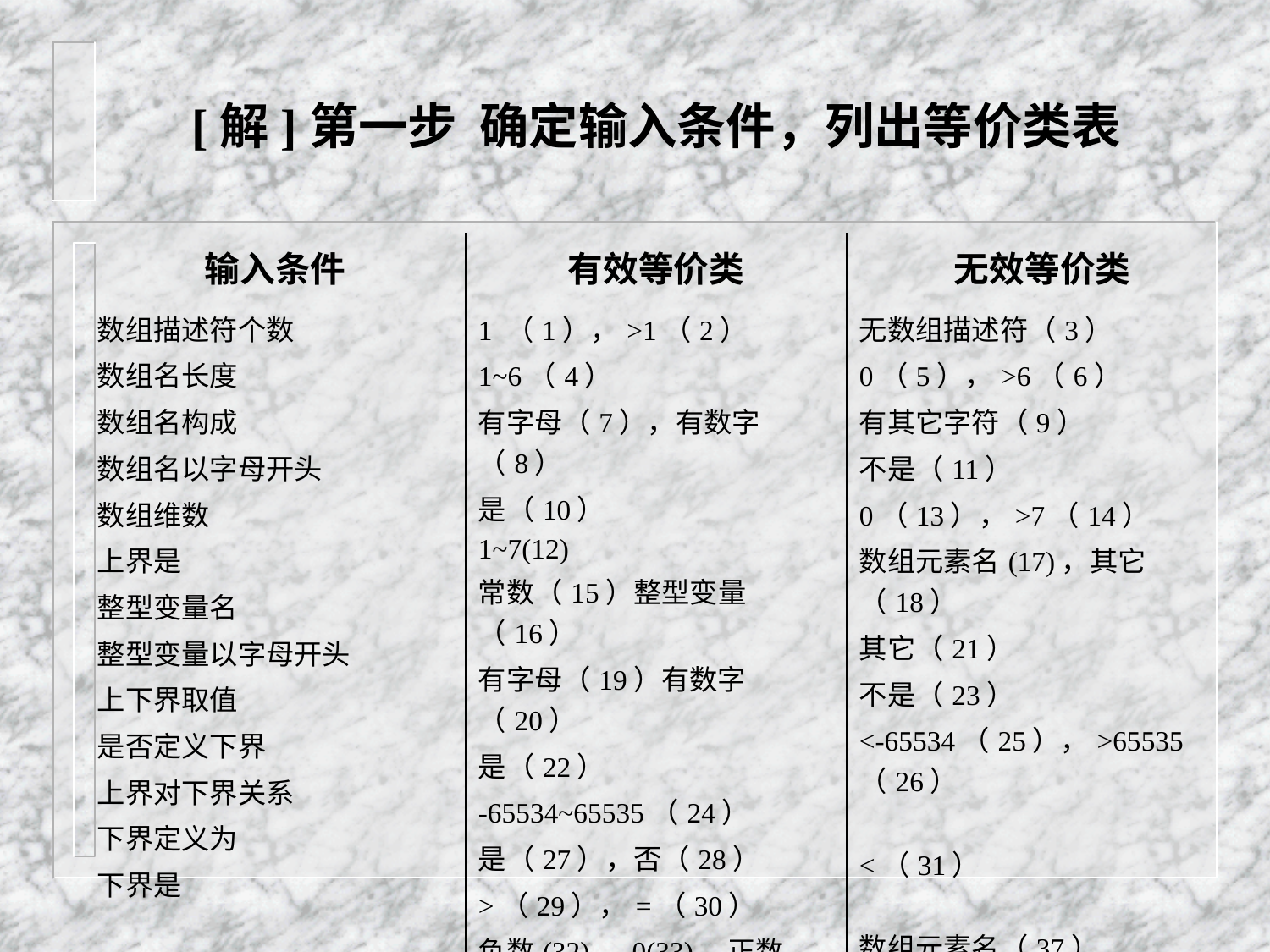

# [解]第一步  确定输入条件，列出等价类表
| 输入条件 | 有效等价类 | 无效等价类 |
| --- | --- | --- |
| 数组描述符个数 数组名长度 数组名构成 数组名以字母开头 数组维数 上界是 整型变量名 整型变量以字母开头 上下界取值 是否定义下界 上界对下界关系 下界定义为 下界是 语句多于一行 | 1 （1），>1（2） 1~6（4） 有字母（7），有数字（8） 是（10） 1~7(12) 常数（15）整型变量（16） 有字母（19）有数字（20） 是（22） -65534~65535（24） 是（27），否（28） >（29），=（30） 负数(32)，0(33)，正数(34) 常数（35），整型变量（36） 是（39），不是（40） | 无数组描述符（3） 0（5），>6（6） 有其它字符（9） 不是（11） 0（13），>7（14） 数组元素名(17)，其它（18） 其它（21） 不是（23） <-65534（25），>65535 （26） <（31） 数组元素名（37） 其它（38） |